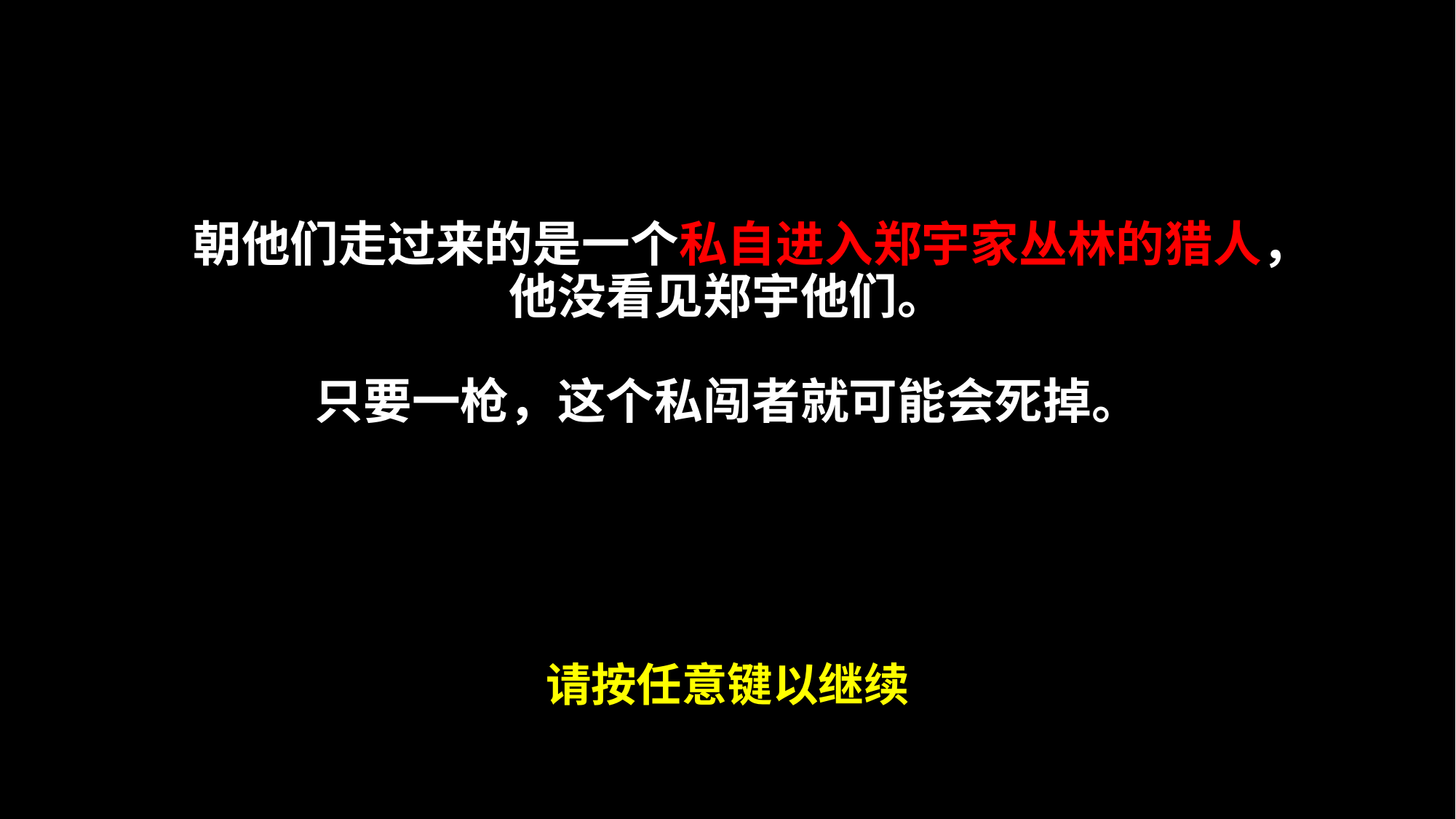

# 朝他们走过来的是一个私自进入郑宇家丛林的猎人，他没看见郑宇他们。 只要一枪，这个私闯者就可能会死掉。
请按任意键以继续